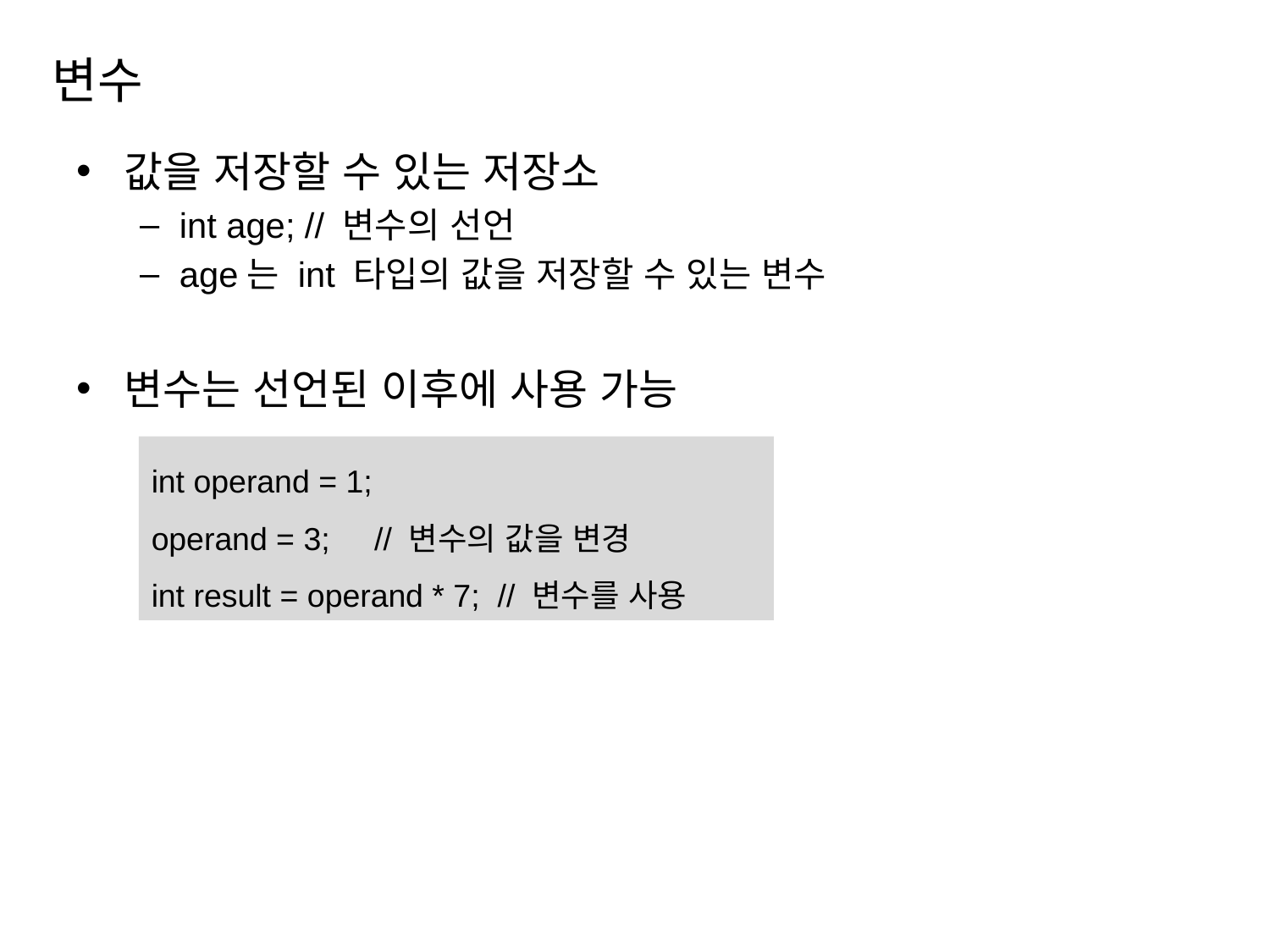

# 변수
값을 저장할 수 있는 저장소
int age; // 변수의 선언
age는 int 타입의 값을 저장할 수 있는 변수

변수는 선언된 이후에 사용 가능

int operand = 1;
operand = 3;     // 변수의 값을 변경
int result = operand * 7;  // 변수를 사용